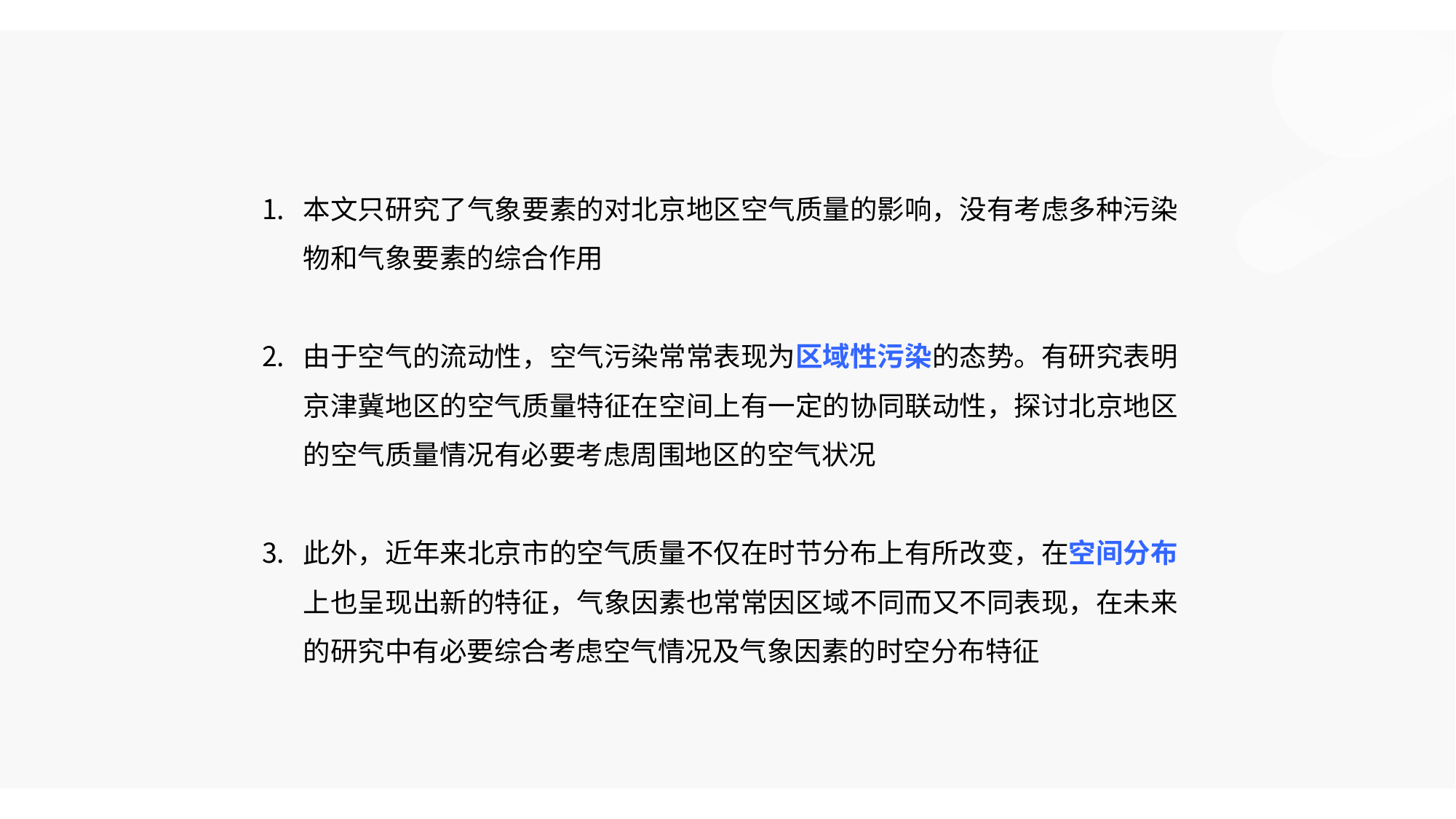

本文只研究了气象要素的对北京地区空气质量的影响，没有考虑多种污染物和气象要素的综合作用

由于空气的流动性，空气污染常常表现为区域性污染的态势。有研究表明京津冀地区的空气质量特征在空间上有一定的协同联动性，探讨北京地区的空气质量情况有必要考虑周围地区的空气状况

此外，近年来北京市的空气质量不仅在时节分布上有所改变，在空间分布上也呈现出新的特征，气象因素也常常因区域不同而又不同表现，在未来的研究中有必要综合考虑空气情况及气象因素的时空分布特征